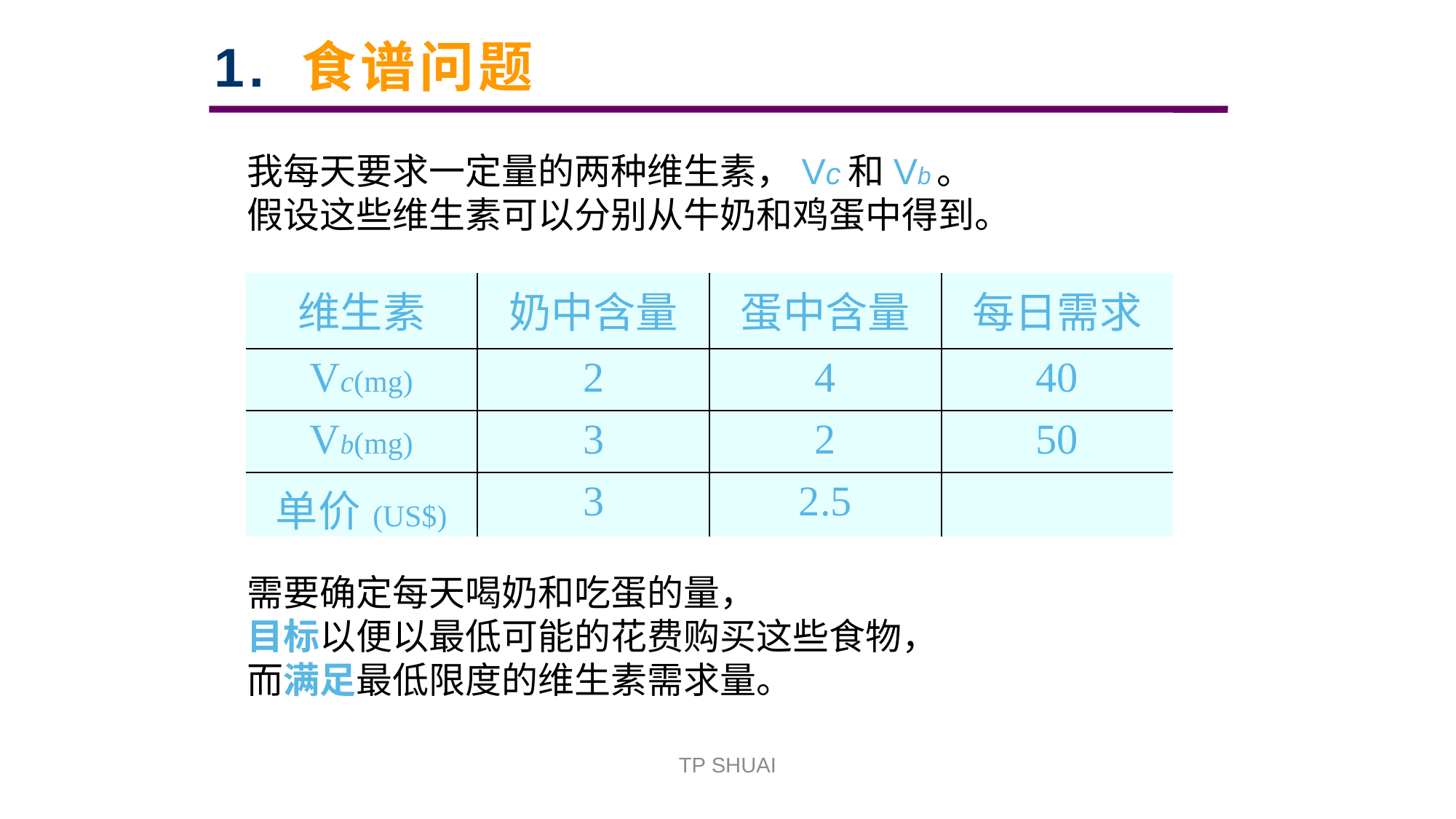

# 1. 食谱问题

我每天要求一定量的两种维生素，Vc和Vb。
假设这些维生素可以分别从牛奶和鸡蛋中得到。
| 维生素 | 奶中含量 | 蛋中含量 | 每日需求 |
| --- | --- | --- | --- |
| Vc(mg) | 2 | 4 | 40 |
| Vb(mg) | 3 | 2 | 50 |
| 单价(US$) | 3 | 2.5 |  |
需要确定每天喝奶和吃蛋的量，
目标以便以最低可能的花费购买这些食物，
而满足最低限度的维生素需求量。
TP SHUAI
17